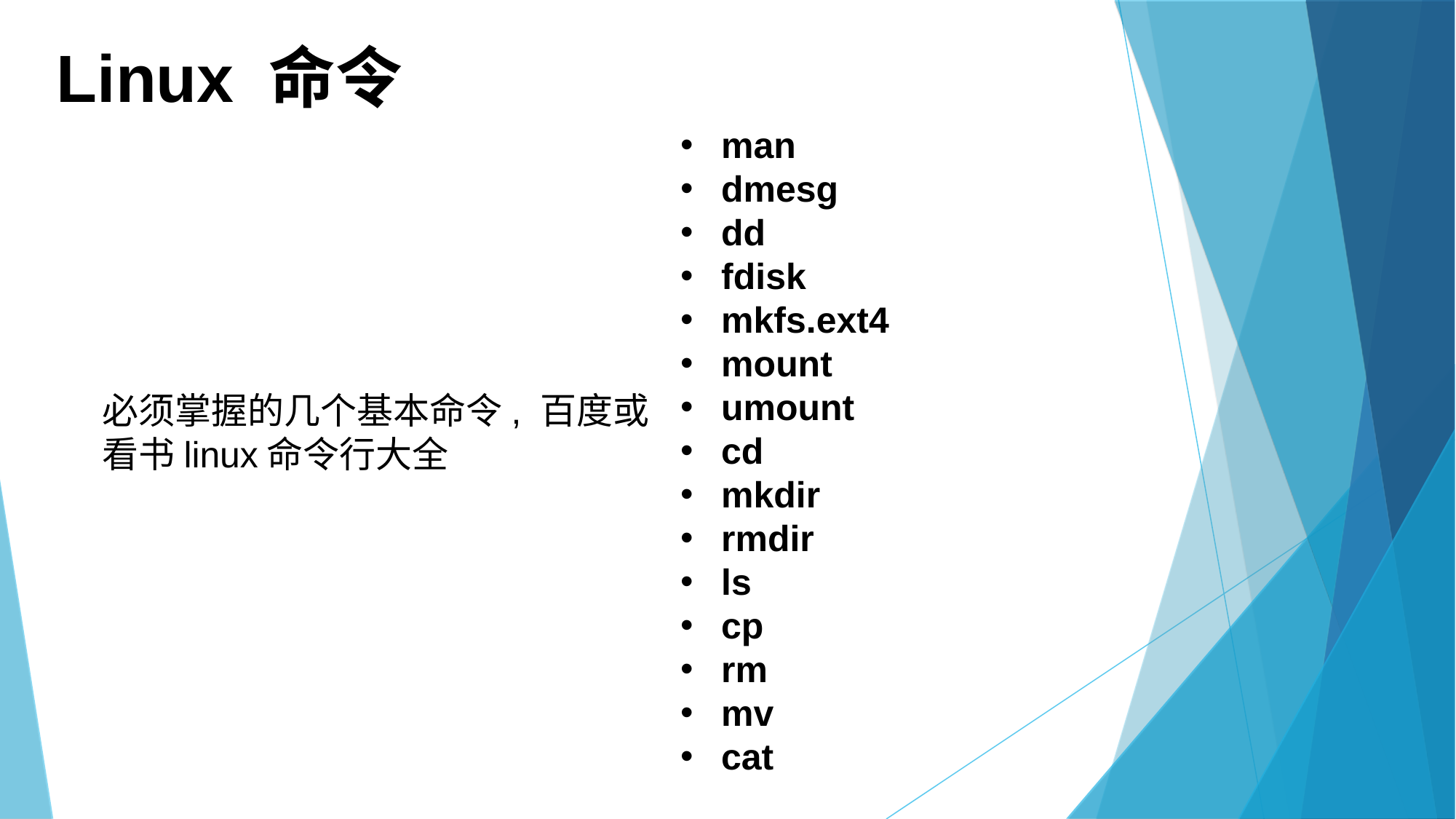

# Linux 命令
man
dmesg
dd
fdisk
mkfs.ext4
mount
umount
cd
mkdir
rmdir
ls
cp
rm
mv
cat
必须掌握的几个基本命令, 百度或看书linux命令行大全